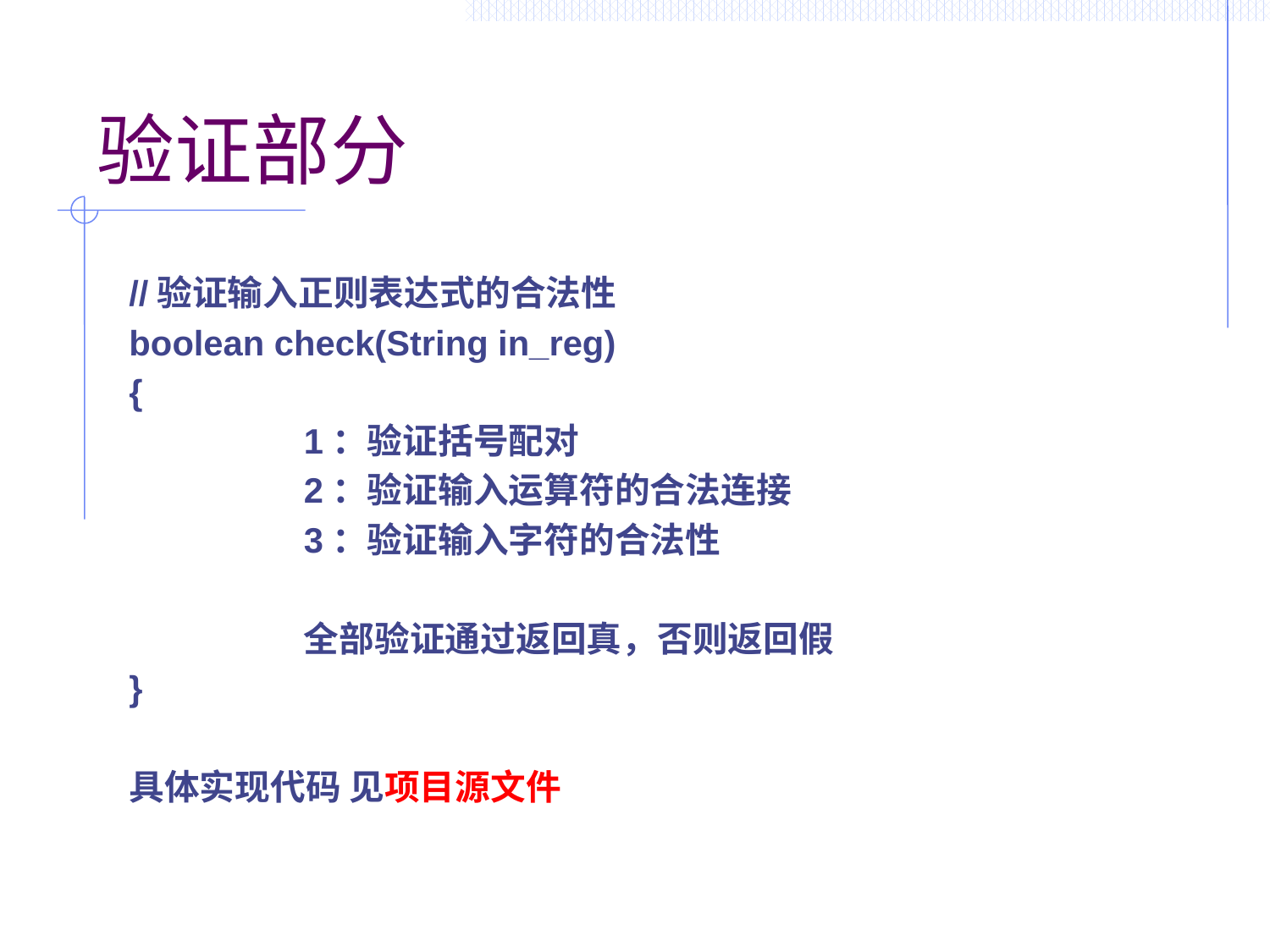

# 验证部分
//验证输入正则表达式的合法性
boolean check(String in_reg)
{
		1：验证括号配对
		2：验证输入运算符的合法连接
		3：验证输入字符的合法性

		全部验证通过返回真，否则返回假
}

具体实现代码 见项目源文件